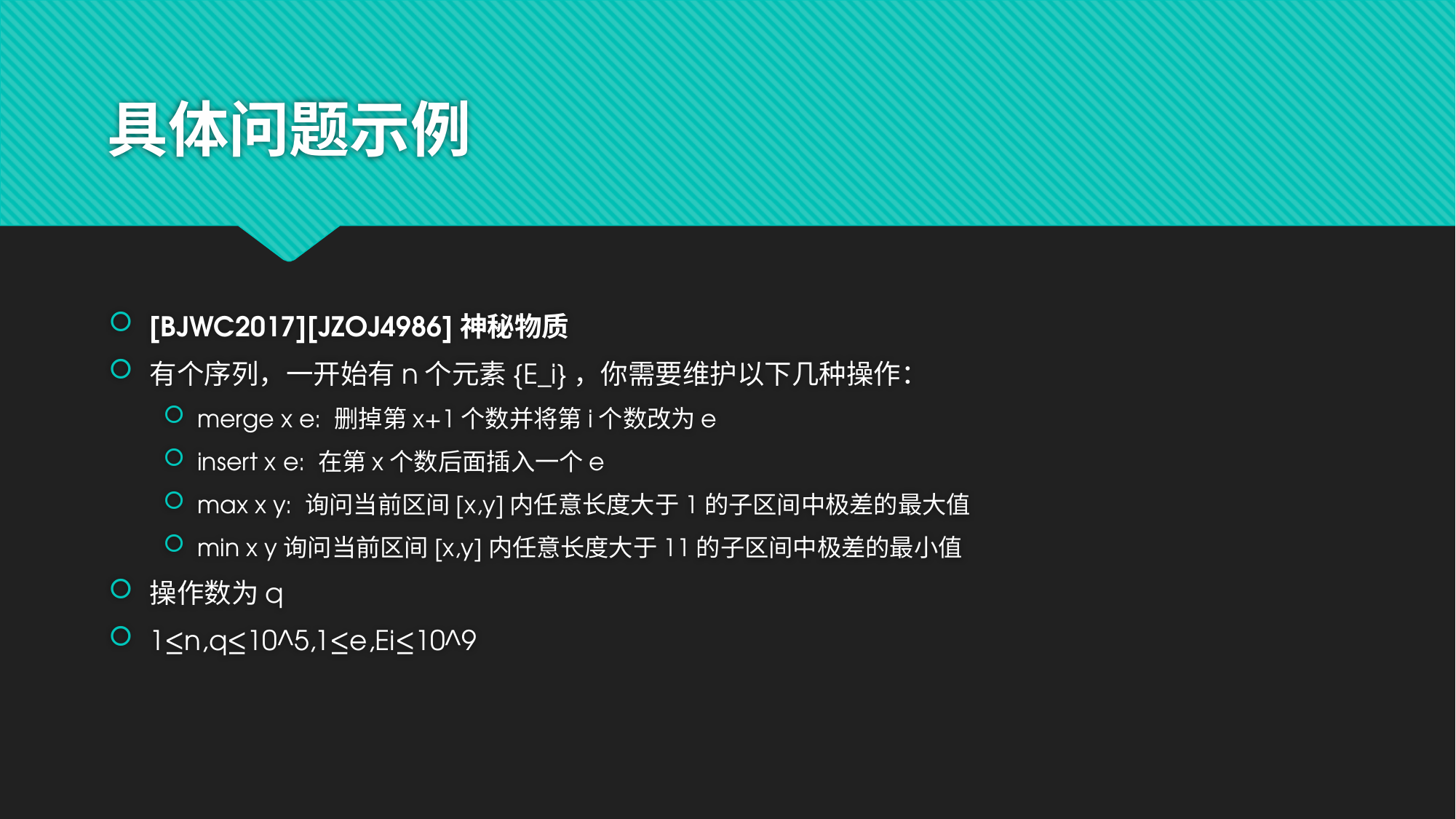

# 具体问题示例
[BJWC2017][JZOJ4986]神秘物质
有个序列，一开始有n个元素{E_i}，你需要维护以下几种操作：
merge x e: 删掉第x+1个数并将第i个数改为e
insert x e: 在第x个数后面插入一个e
max x y: 询问当前区间[x,y]内任意长度大于1的子区间中极差的最大值
min x y询问当前区间[x,y]内任意长度大于11的子区间中极差的最小值
操作数为q
1≤n,q≤10^5,1≤e,Ei≤10^9